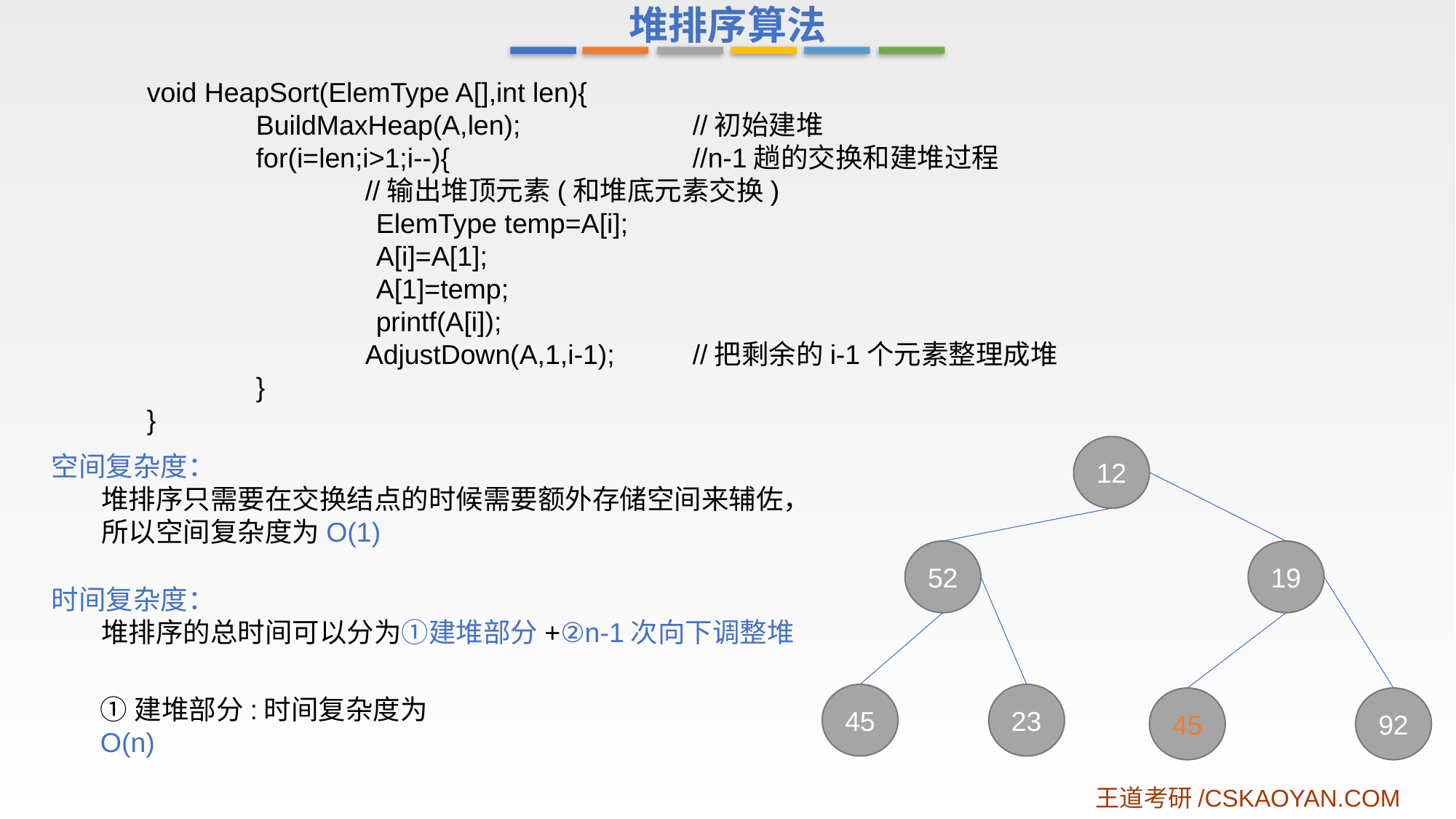

堆排序算法

void HeapSort(ElemType A[],int len){
	BuildMaxHeap(A,len);		//初始建堆
	for(i=len;i>1;i--){			//n-1趟的交换和建堆过程
		//输出堆顶元素(和堆底元素交换)
                              ElemType temp=A[i];
                              A[i]=A[1];
                              A[1]=temp;
                              printf(A[i]);
		AdjustDown(A,1,i-1);	//把剩余的i-1个元素整理成堆
	}
}
12
空间复杂度：
       堆排序只需要在交换结点的时候需要额外存储空间来辅佐，
       所以空间复杂度为O(1)
52
19
时间复杂度：
       堆排序的总时间可以分为①建堆部分+②n-1次向下调整堆
45
23
①建堆部分:时间复杂度为O(n)
45
92
王道考研/CSKAOYAN.COM